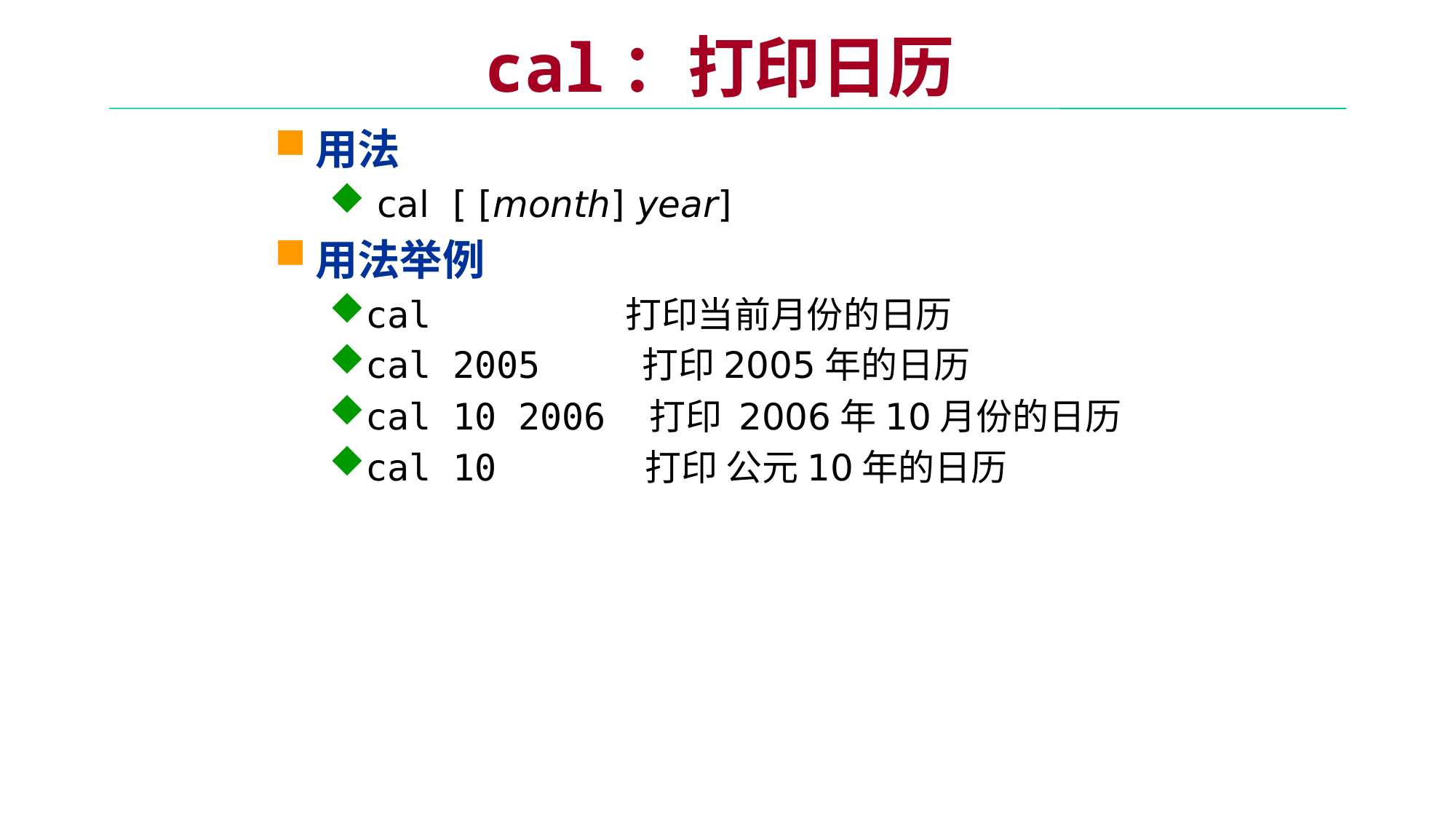

# cal：打印日历
用法
 cal  [ [month] year]
用法举例
cal       	   打印当前月份的日历
cal 2005        打印2005年的日历
cal 10 2006   打印 2006年10月份的日历
cal 10            打印 公元10年的日历